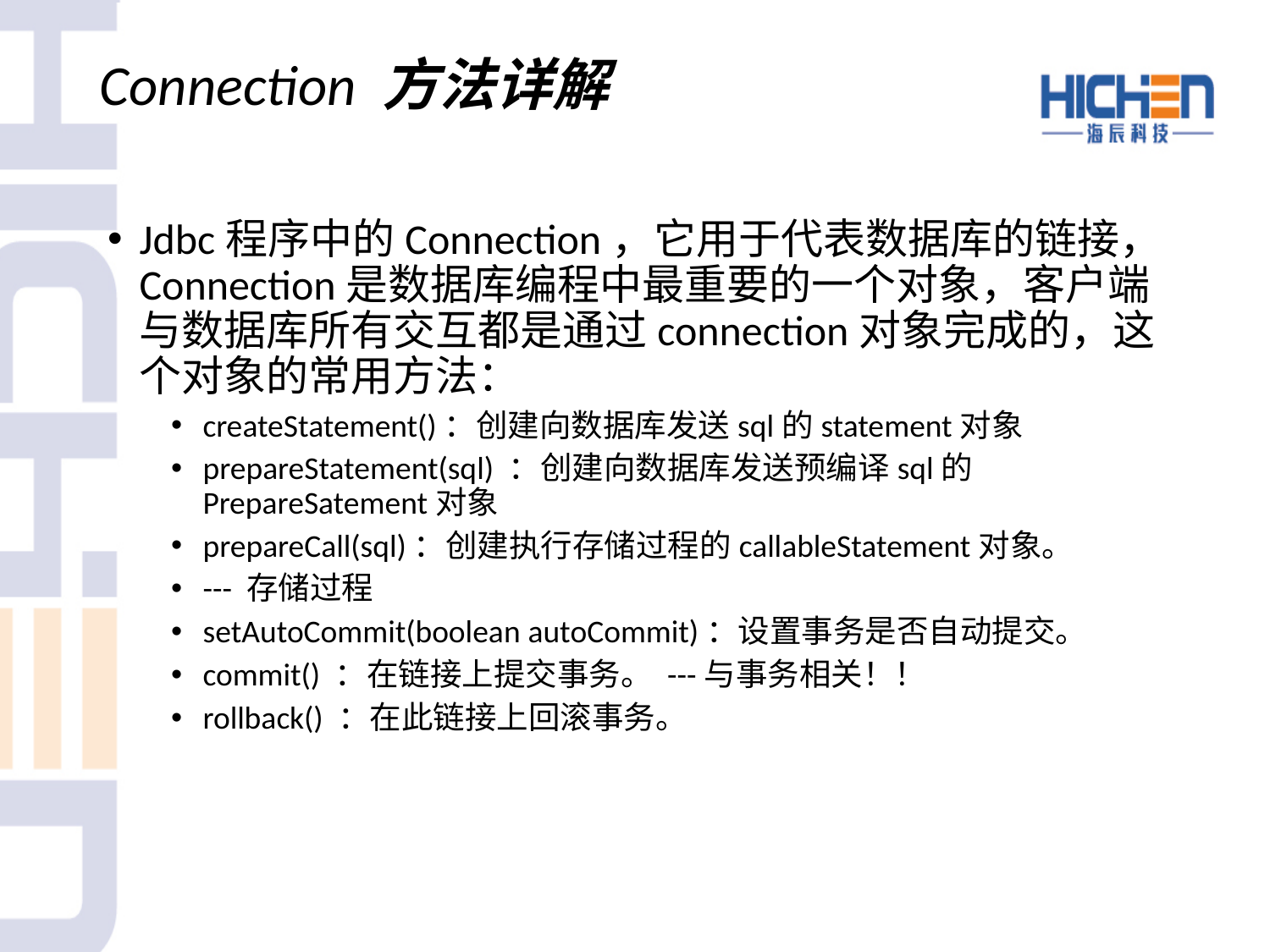

# Connection 方法详解
Jdbc程序中的Connection，它用于代表数据库的链接，Connection是数据库编程中最重要的一个对象，客户端与数据库所有交互都是通过connection对象完成的，这个对象的常用方法：
createStatement()：创建向数据库发送sql的statement对象
prepareStatement(sql) ：创建向数据库发送预编译sql的PrepareSatement对象
prepareCall(sql)：创建执行存储过程的callableStatement对象。
--- 存储过程
setAutoCommit(boolean autoCommit)：设置事务是否自动提交。
commit() ：在链接上提交事务。 ---与事务相关！！
rollback() ：在此链接上回滚事务。